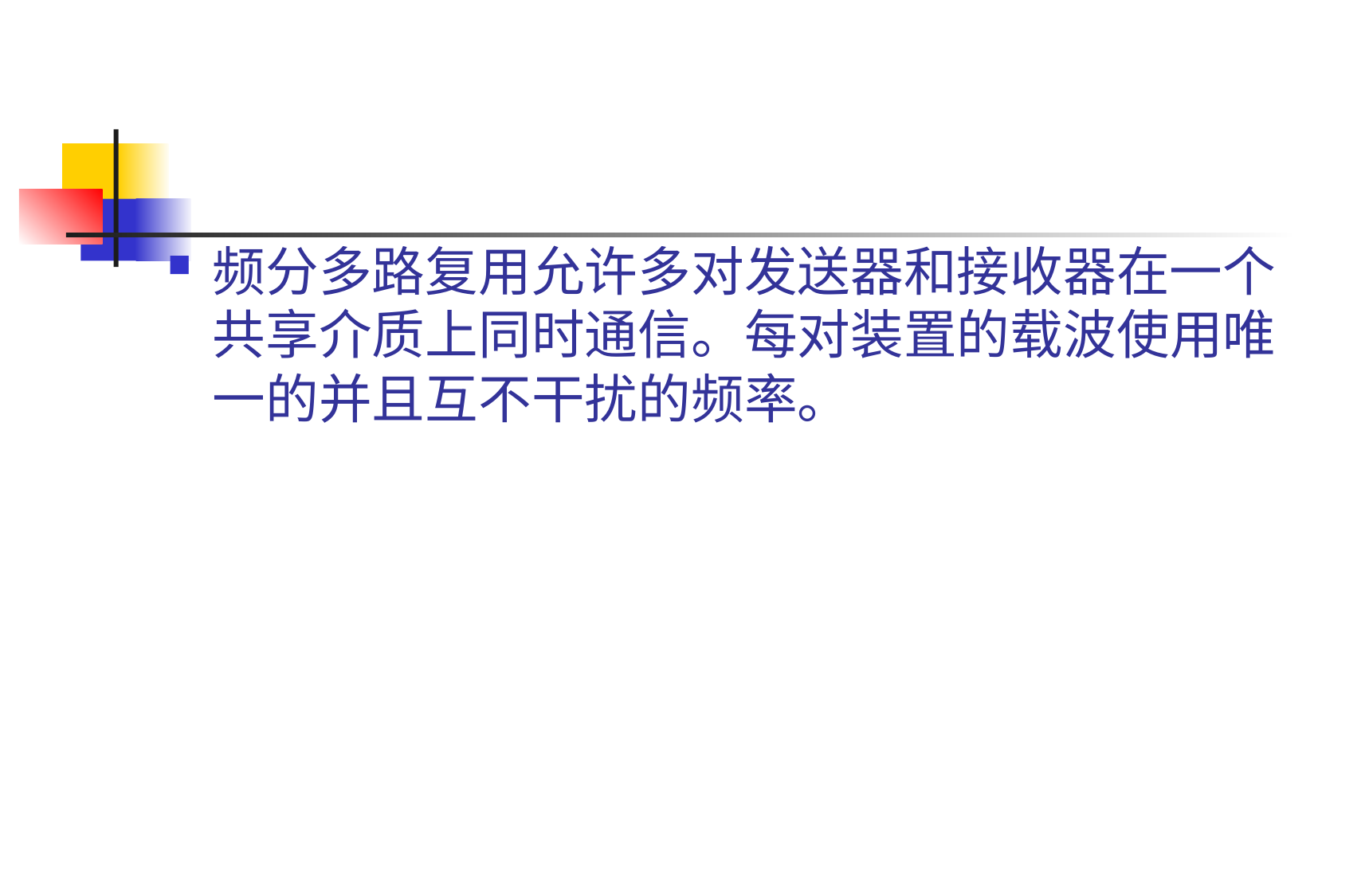

#
频分多路复用允许多对发送器和接收器在一个共享介质上同时通信。每对装置的载波使用唯一的并且互不干扰的频率。